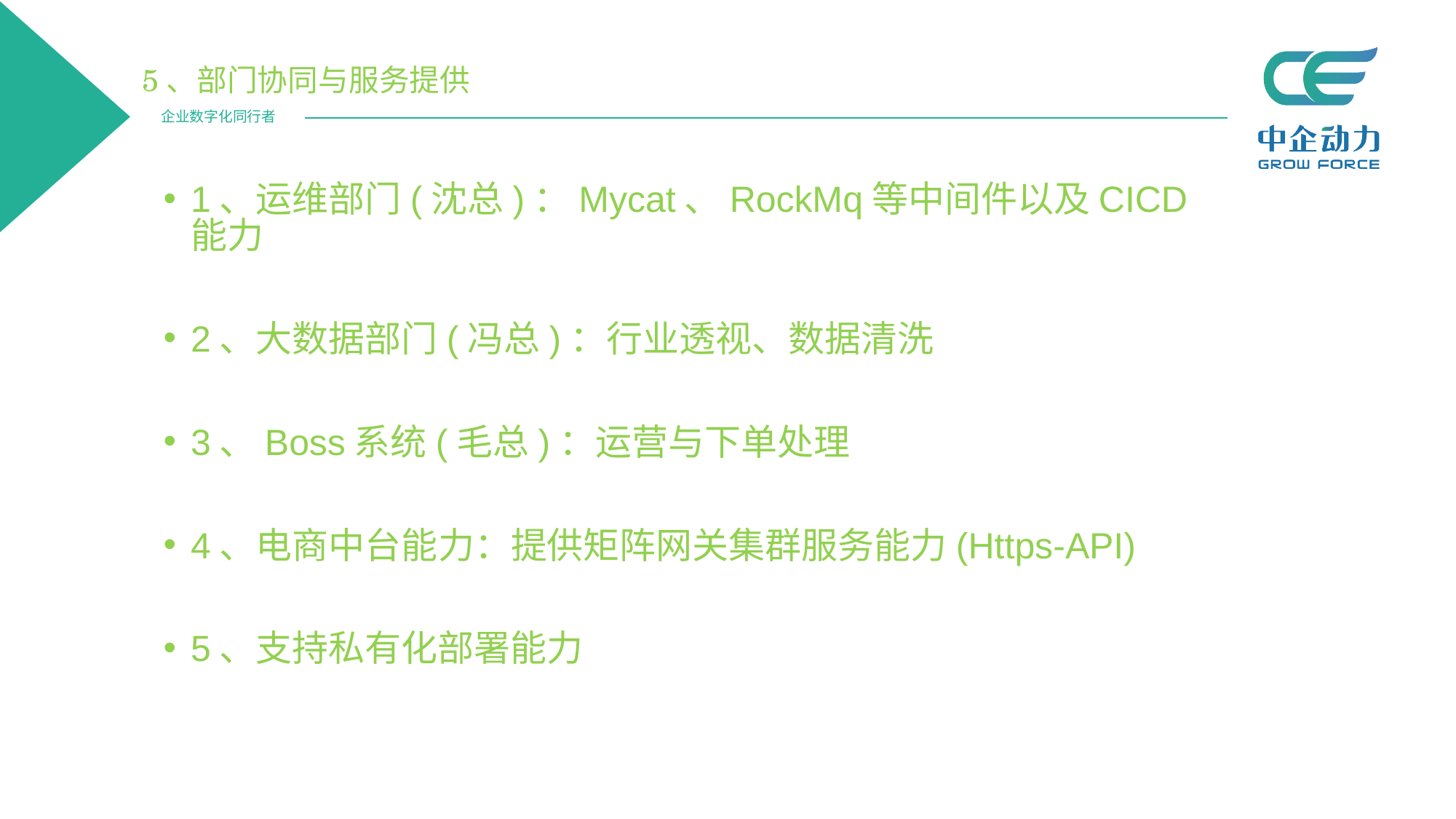

5、部门协同与服务提供
1、运维部门(沈总)：Mycat、RockMq等中间件以及CICD能力

2、大数据部门(冯总)：行业透视、数据清洗

3、Boss系统(毛总)：运营与下单处理

4、电商中台能力：提供矩阵网关集群服务能力(Https-API)

5、支持私有化部署能力